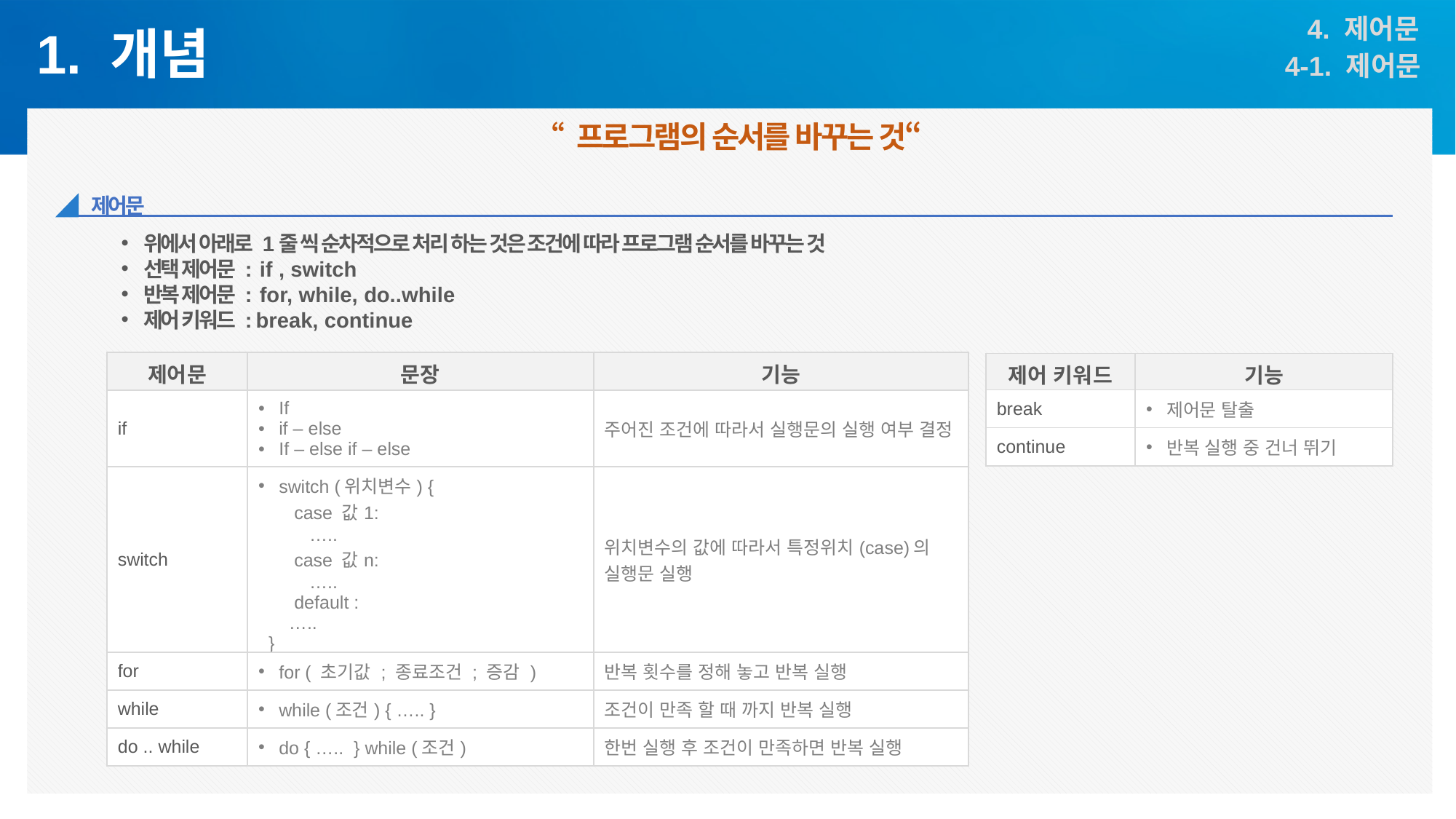

4. 제어문

1. 개념
4-1. 제어문

“ 프로그램의 순서를 바꾸는 것“
제어문

위에서 아래로 1줄 씩 순차적으로 처리 하는 것은 조건에 따라 프로그램 순서를 바꾸는 것
선택 제어문 :  if , switch
반복 제어문 :  for, while, do..while
제어 키워드 : break, continue
| 제어문 | 문장 | 기능 |
| --- | --- | --- |
| if | If if – else If – else if – else | 주어진 조건에 따라서 실행문의 실행 여부 결정 |
| switch | switch (위치변수) { case 값1: ….. case 값n: ….. default : ….. } | 위치변수의 값에 따라서 특정위치(case)의 실행문 실행 |
| for | for ( 초기값 ; 종료조건 ; 증감 ) | 반복 횟수를 정해 놓고 반복 실행 |
| while | while (조건) { ….. } | 조건이 만족 할 때 까지 반복 실행 |
| do .. while | do { ….. } while (조건) | 한번 실행 후 조건이 만족하면 반복 실행 |
| 제어 키워드 | 기능 |
| --- | --- |
| break | 제어문 탈출 |
| continue | 반복 실행 중 건너 뛰기 |